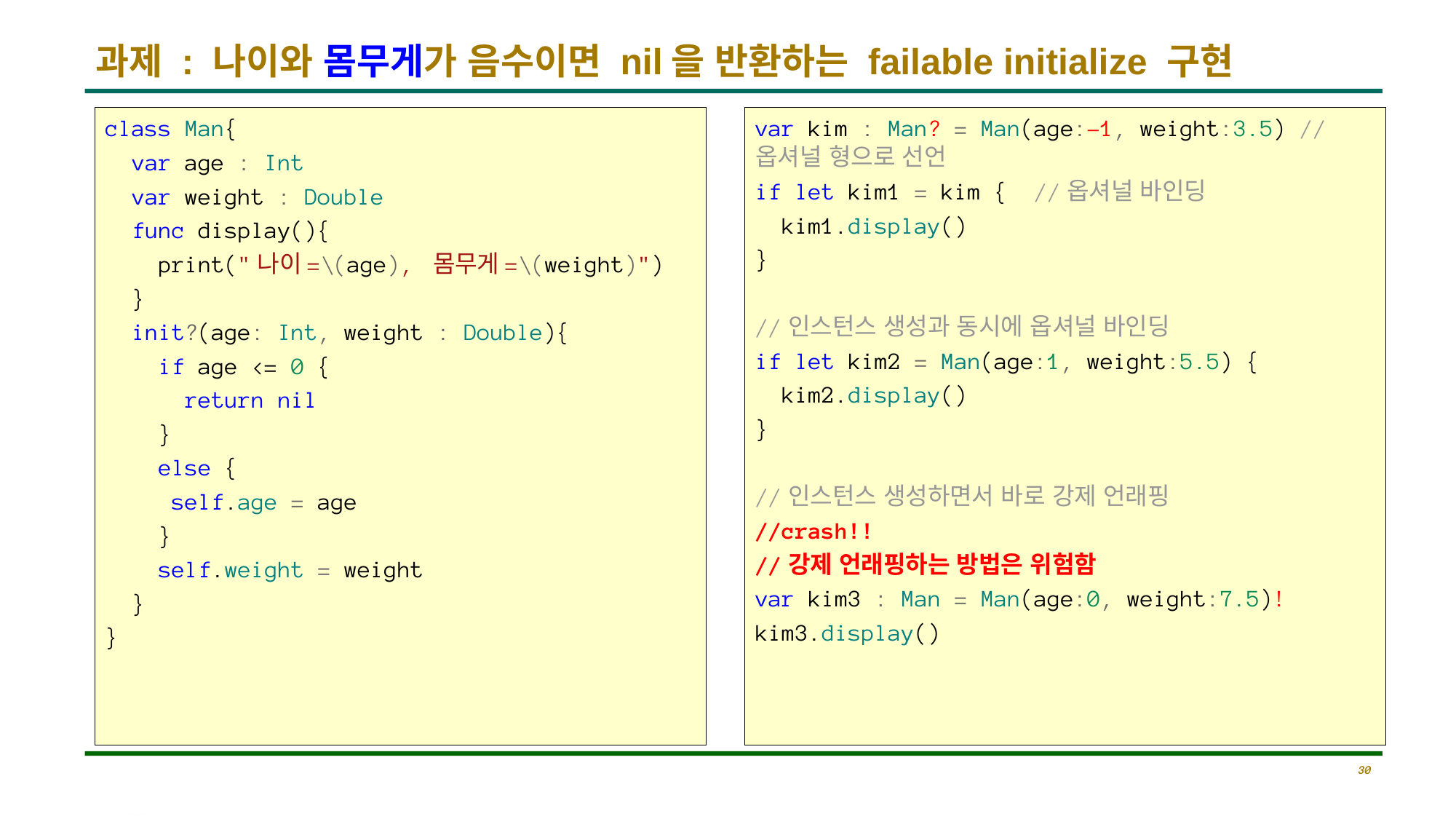

# 과제 : 나이와 몸무게가 음수이면 nil을 반환하는 failable initialize 구현

class Man{
  var age : Int
  var weight : Double
  func display(){
    print("나이=\(age), 몸무게=\(weight)")
  }
  init?(age: Int, weight : Double){
    if age <= 0 {
      return nil
    }
    else {
     self.age = age
    }
    self.weight = weight
  }
}
var kim : Man? = Man(age:-1, weight:3.5) //옵셔널 형으로 선언
if let kim1 = kim {  //옵셔널 바인딩
  kim1.display()
}

//인스턴스 생성과 동시에 옵셔널 바인딩
if let kim2 = Man(age:1, weight:5.5) {
  kim2.display()
}

//인스턴스 생성하면서 바로 강제 언래핑
//crash!!
//강제 언래핑하는 방법은 위험함
var kim3 : Man = Man(age:0, weight:7.5)!
kim3.display()